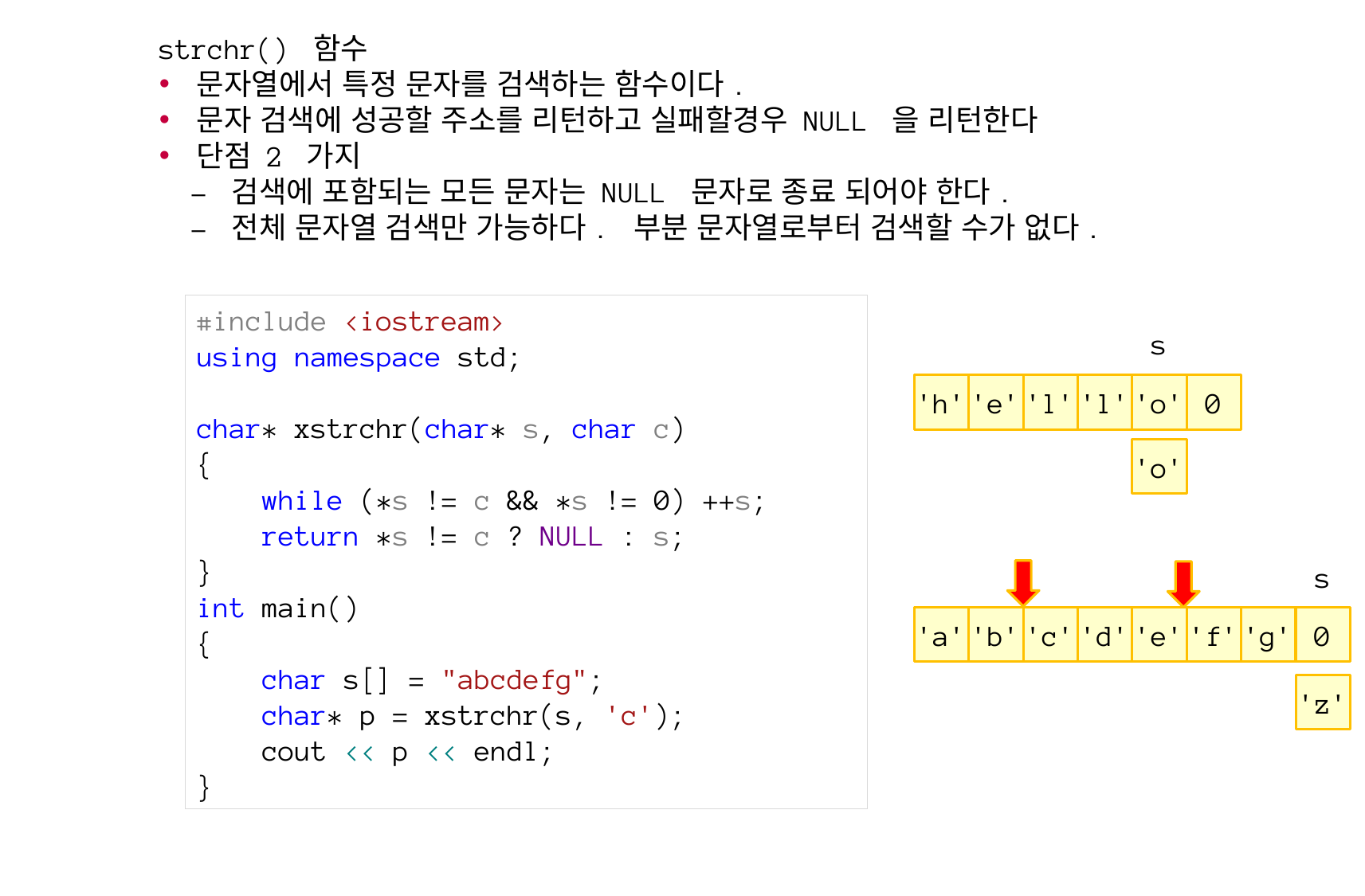

strchr() 함수
문자열에서 특정 문자를 검색하는 함수이다.
문자 검색에 성공할 주소를 리턴하고 실패할경우 NULL 을 리턴한다
단점 2 가지
  - 검색에 포함되는 모든 문자는 NULL 문자로 종료 되어야 한다.
  - 전체 문자열 검색만 가능하다. 부분 문자열로부터 검색할 수가 없다.
#include <iostream>
using namespace std;

char* xstrchr(char* s, char c)
{
    while (*s != c && *s != 0) ++s;
    return *s != c ? NULL : s;
}
int main()
{
    char s[] = "abcdefg";
    char* p = xstrchr(s, 'c');
    cout << p << endl;
}
s
0
'o'
'l'
'l'
'e'
'h'
'o'
s

'a'
'b'
'c'
'd'
'e'
'f'
'g'
0
'z'